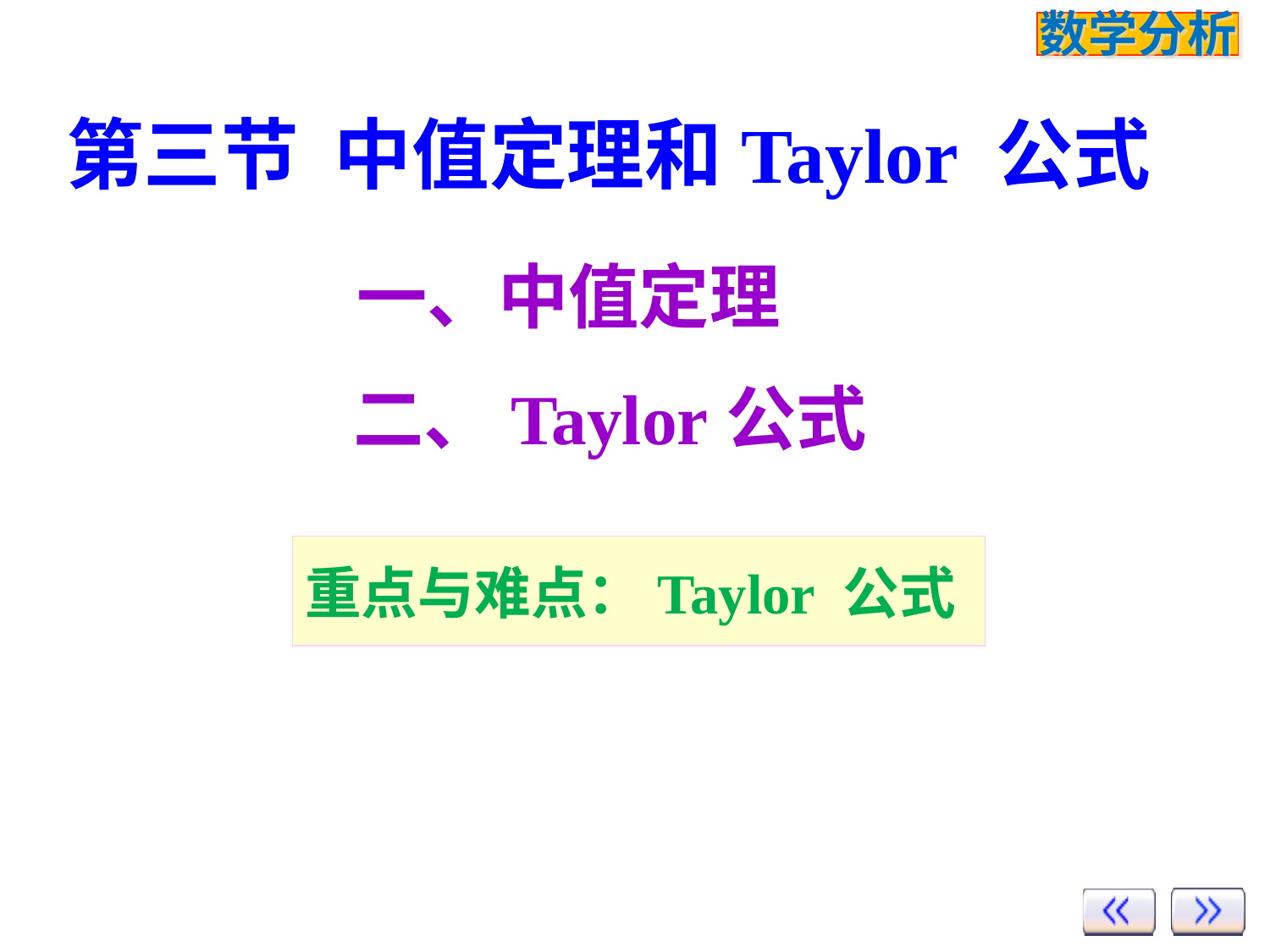

第三节  中值定理和Taylor 公式
一、中值定理
二、Taylor公式
重点与难点：Taylor 公式